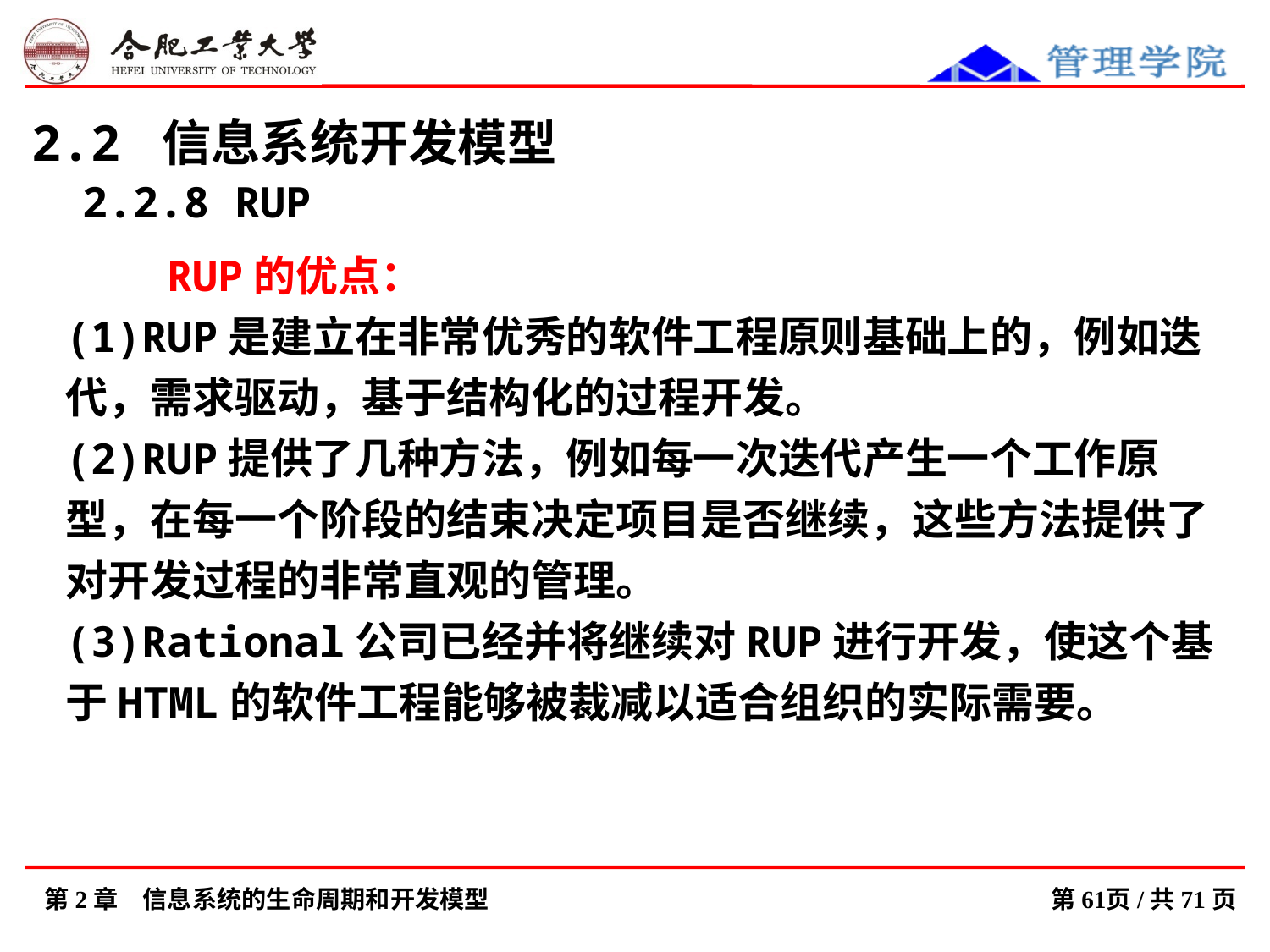

2.2 信息系统开发模型
  2.2.8 RUP
    RUP的优点：
(1)RUP是建立在非常优秀的软件工程原则基础上的，例如迭代，需求驱动，基于结构化的过程开发。
(2)RUP提供了几种方法，例如每一次迭代产生一个工作原型，在每一个阶段的结束决定项目是否继续，这些方法提供了对开发过程的非常直观的管理。
(3)Rational公司已经并将继续对RUP进行开发，使这个基于HTML的软件工程能够被裁减以适合组织的实际需要。
第2章　信息系统的生命周期和开发模型